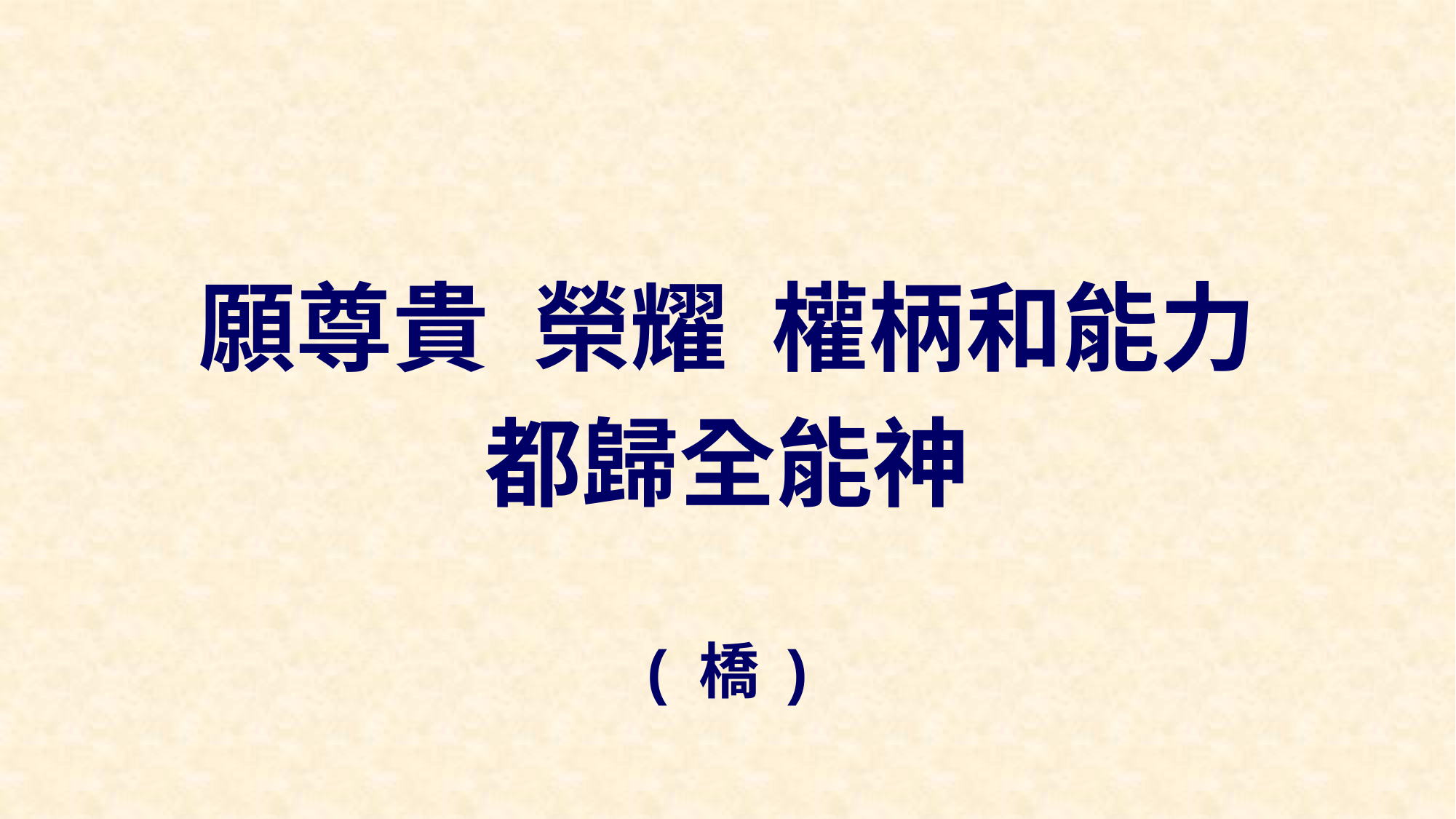

願尊貴  榮耀  權柄和能力
都歸全能神
( 橋 )